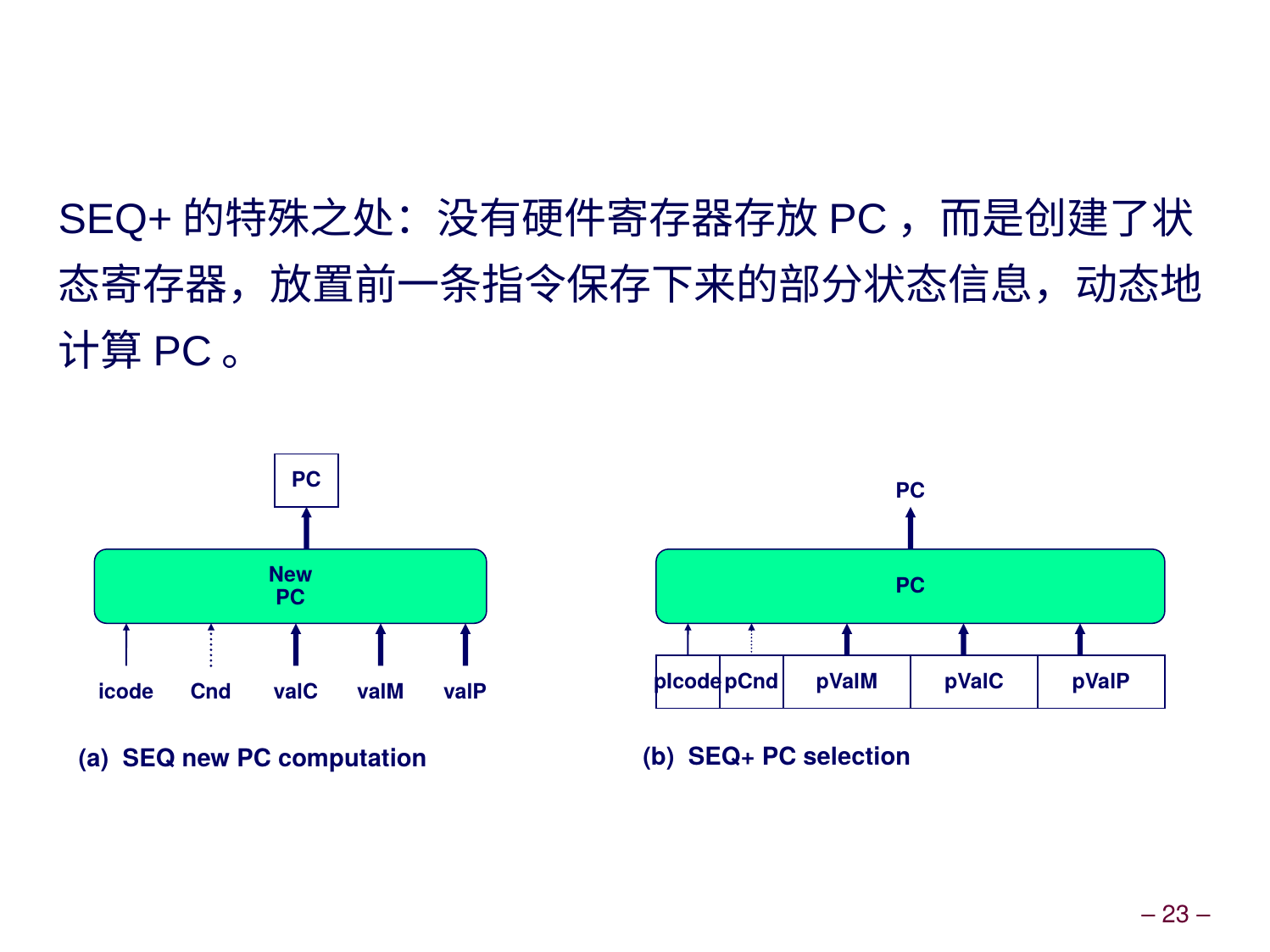

#
SEQ+的特殊之处：没有硬件寄存器存放PC，而是创建了状态寄存器，放置前一条指令保存下来的部分状态信息，动态地计算PC。
PC
PC

New
PC
PC

pIcode
pCnd
pValM
pValC
pValP
icode
Cnd
valC
valM
valP
(b)  SEQ+ PC selection
(a)  SEQ new PC computation